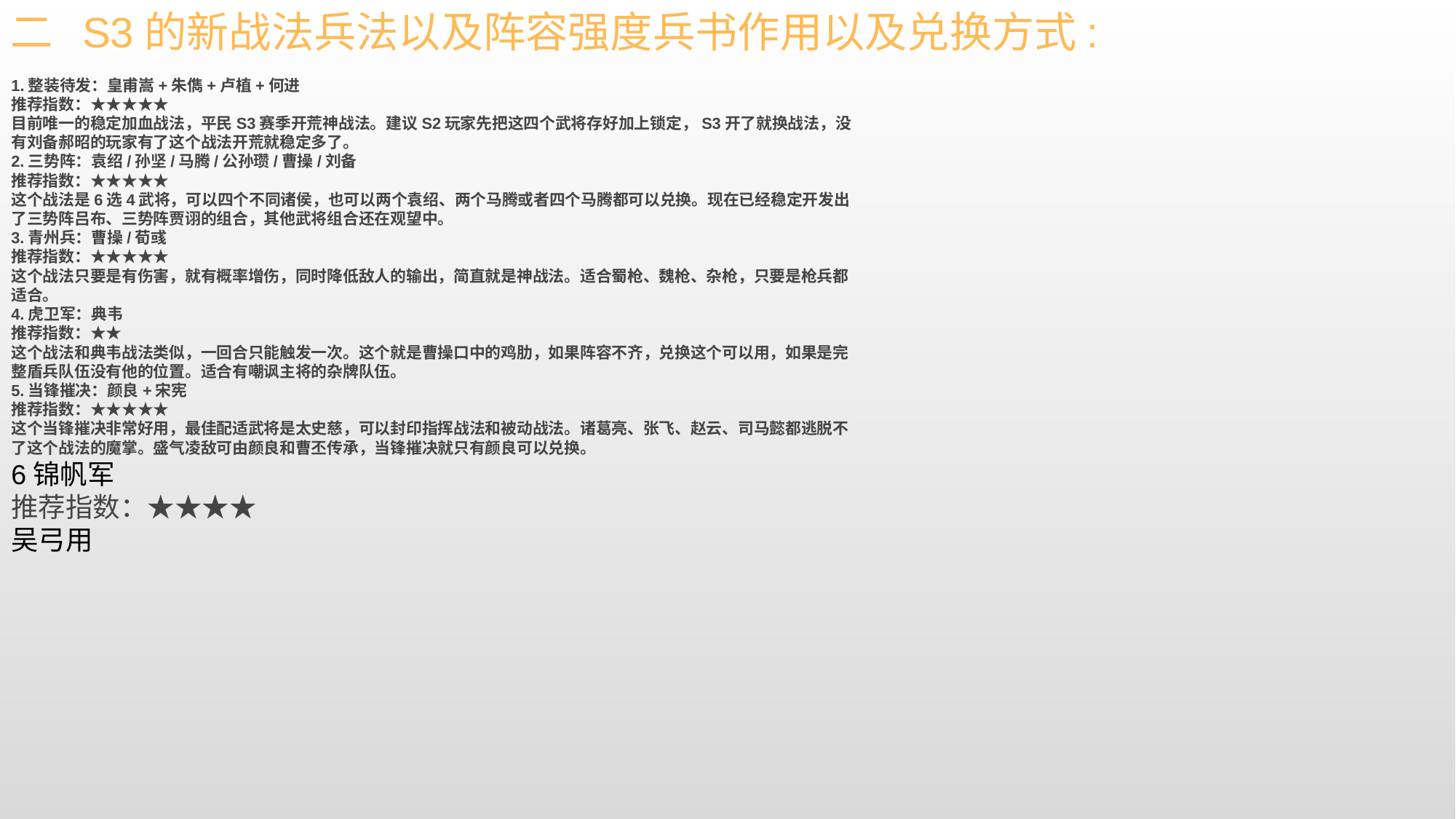

二  S3的新战法兵法以及阵容强度兵书作用以及兑换方式:
1.整装待发：皇甫嵩+朱儁+卢植+何进推荐指数：★★★★★目前唯一的稳定加血战法，平民S3赛季开荒神战法。建议S2玩家先把这四个武将存好加上锁定，S3开了就换战法，没有刘备郝昭的玩家有了这个战法开荒就稳定多了。
2.三势阵：袁绍/孙坚/马腾/公孙瓒/曹操/刘备推荐指数：★★★★★这个战法是6选4武将，可以四个不同诸侯，也可以两个袁绍、两个马腾或者四个马腾都可以兑换。现在已经稳定开发出了三势阵吕布、三势阵贾诩的组合，其他武将组合还在观望中。
3.青州兵：曹操/荀彧推荐指数：★★★★★这个战法只要是有伤害，就有概率增伤，同时降低敌人的输出，简直就是神战法。适合蜀枪、魏枪、杂枪，只要是枪兵都适合。
4.虎卫军：典韦推荐指数：★★这个战法和典韦战法类似，一回合只能触发一次。这个就是曹操口中的鸡肋，如果阵容不齐，兑换这个可以用，如果是完整盾兵队伍没有他的位置。适合有嘲讽主将的杂牌队伍。
5.当锋摧决：颜良+宋宪推荐指数：★★★★★这个当锋摧决非常好用，最佳配适武将是太史慈，可以封印指挥战法和被动战法。诸葛亮、张飞、赵云、司马懿都逃脱不了这个战法的魔掌。盛气凌敌可由颜良和曹丕传承，当锋摧决就只有颜良可以兑换。
6锦帆军
推荐指数：★★★★
吴弓用